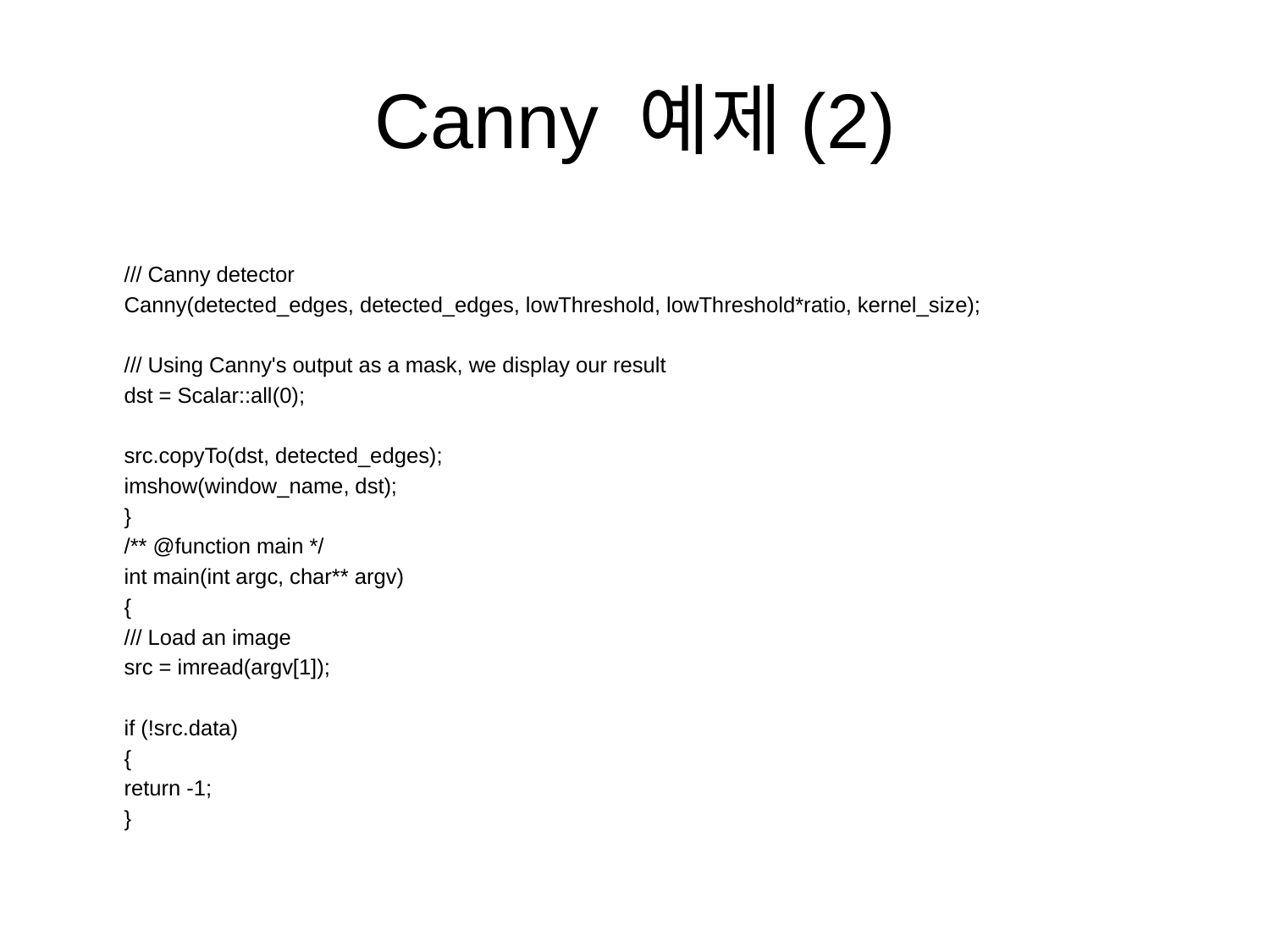

# Canny 예제(2)

/// Canny detector
Canny(detected_edges, detected_edges, lowThreshold, lowThreshold*ratio, kernel_size);

/// Using Canny's output as a mask, we display our result
dst = Scalar::all(0);

src.copyTo(dst, detected_edges);
imshow(window_name, dst);
}
/** @function main */
int main(int argc, char** argv)
{
/// Load an image
src = imread(argv[1]);

if (!src.data)
{
return -1;
}